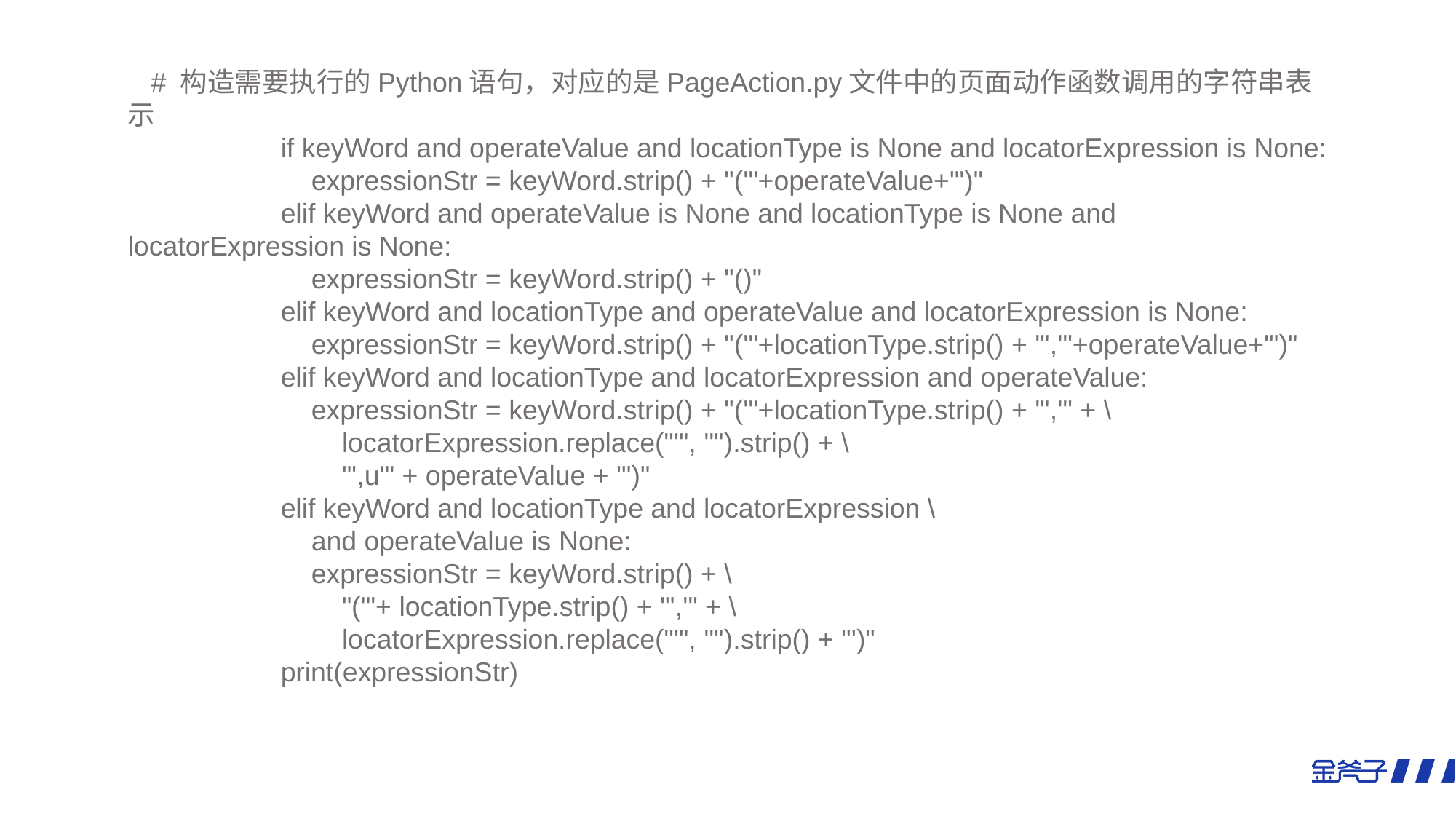

# 构造需要执行的Python语句，对应的是PageAction.py文件中的页面动作函数调用的字符串表示
                    if keyWord and operateValue and locationType is None and locatorExpression is None:
                        expressionStr = keyWord.strip() + "('"+operateValue+"')"
                    elif keyWord and operateValue is None and locationType is None and locatorExpression is None:
                        expressionStr = keyWord.strip() + "()"
                    elif keyWord and locationType and operateValue and locatorExpression is None:
                        expressionStr = keyWord.strip() + "('"+locationType.strip() + "','"+operateValue+"')"
                    elif keyWord and locationType and locatorExpression and operateValue:
                        expressionStr = keyWord.strip() + "('"+locationType.strip() + "','" + \
                            locatorExpression.replace("'", '"').strip() + \
                            "',u'" + operateValue + "')"
                    elif keyWord and locationType and locatorExpression \
                        and operateValue is None:
                        expressionStr = keyWord.strip() + \
                            "('"+ locationType.strip() + "','" + \
                            locatorExpression.replace("'", '"').strip() + "')"
                    print(expressionStr)